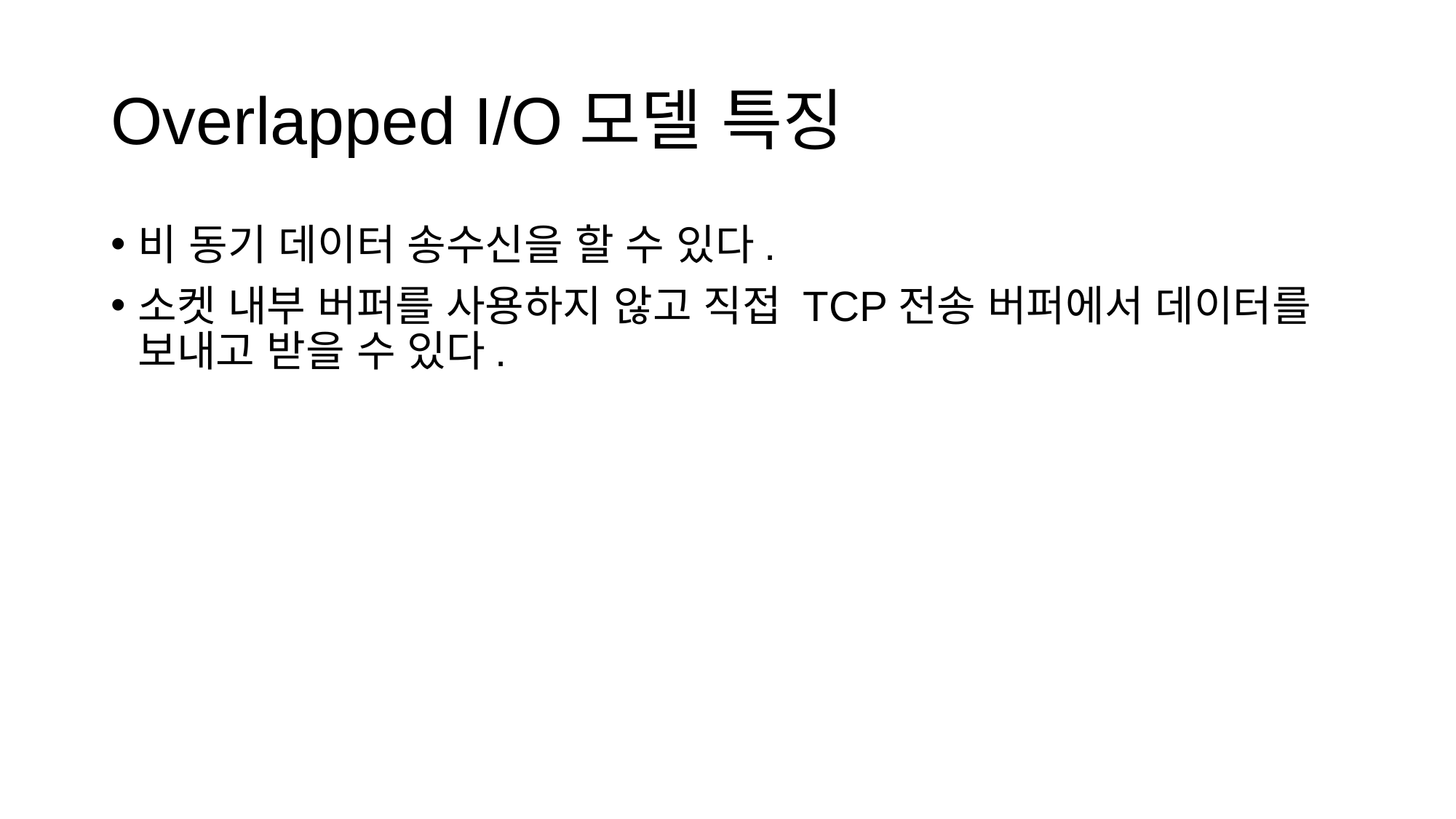

# Overlapped I/O모델 특징
비 동기 데이터 송수신을 할 수 있다.
소켓 내부 버퍼를 사용하지 않고 직접 TCP전송 버퍼에서 데이터를 보내고 받을 수 있다.